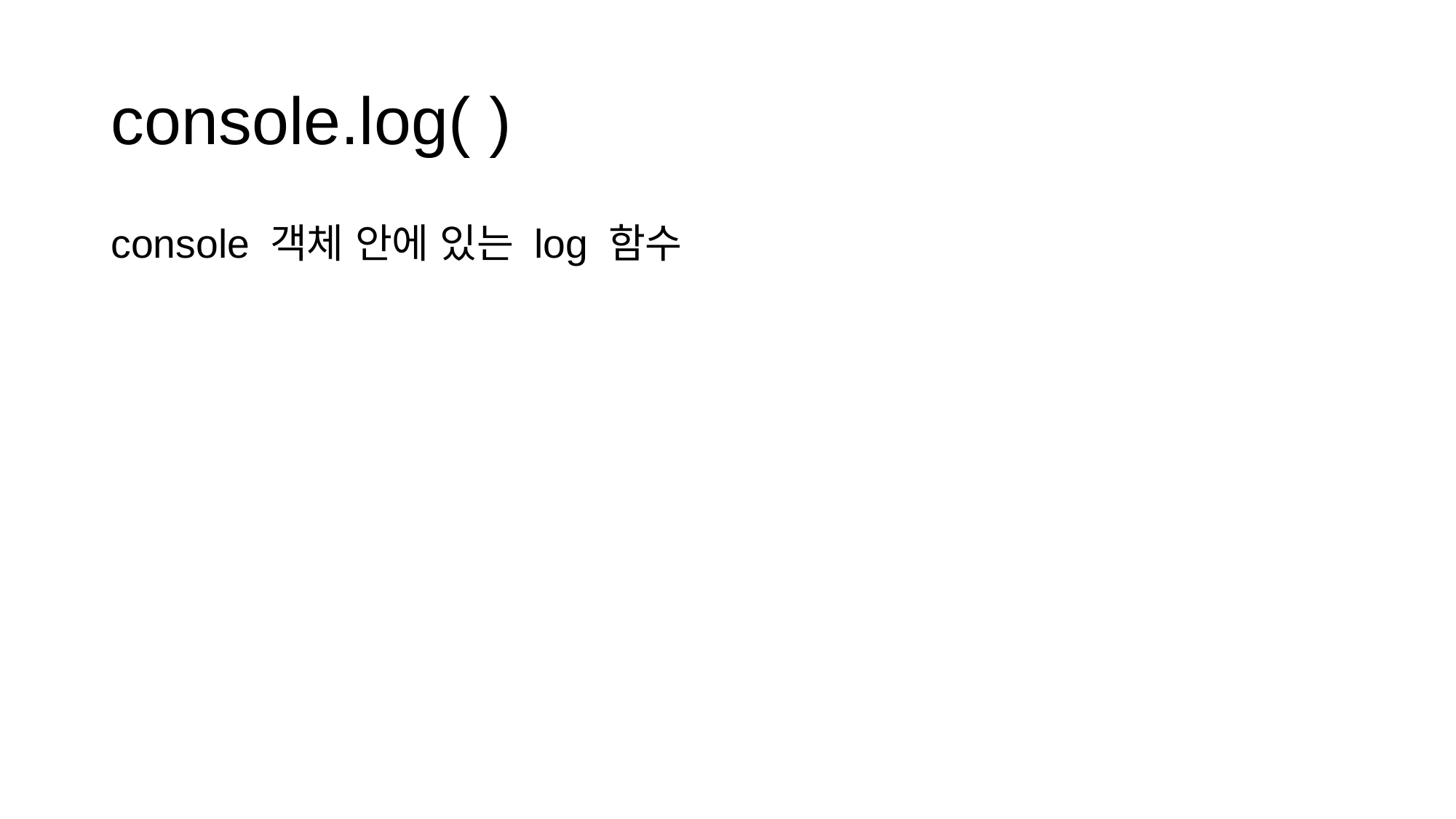

# console.log( )
console 객체 안에 있는 log 함수